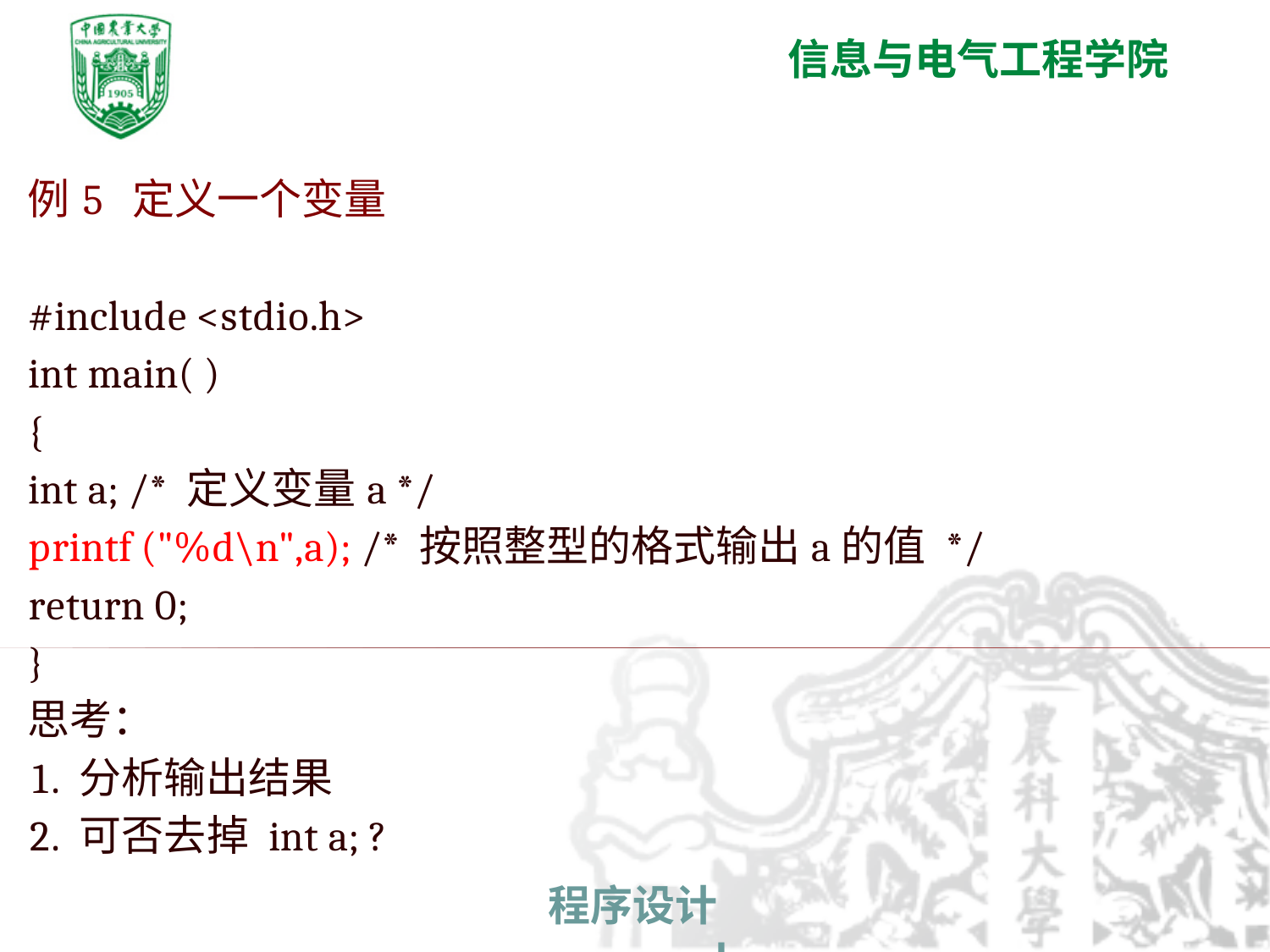

例5  定义一个变量

#include <stdio.h>
int main( )
{
int a; /* 定义变量a */
printf ("%d\n",a); /* 按照整型的格式输出a的值 */
return 0;
}
思考：
1. 分析输出结果
2. 可否去掉 int a; ?